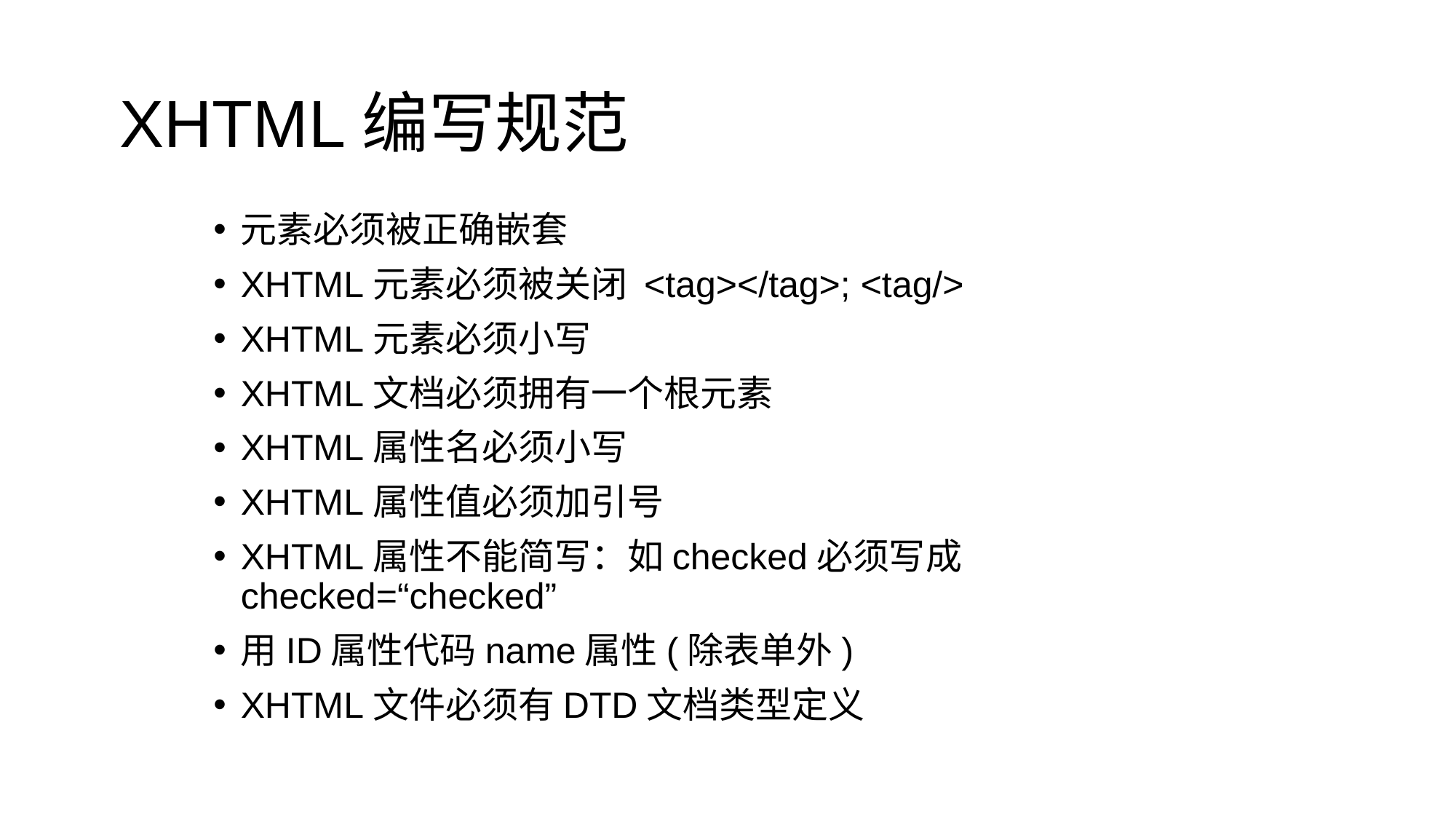

XHTML编写规范
元素必须被正确嵌套
XHTML元素必须被关闭 <tag></tag>; <tag/>
XHTML元素必须小写
XHTML文档必须拥有一个根元素
XHTML属性名必须小写
XHTML属性值必须加引号
XHTML属性不能简写：如checked必须写成checked=“checked”
用ID属性代码name属性(除表单外)
XHTML文件必须有DTD文档类型定义